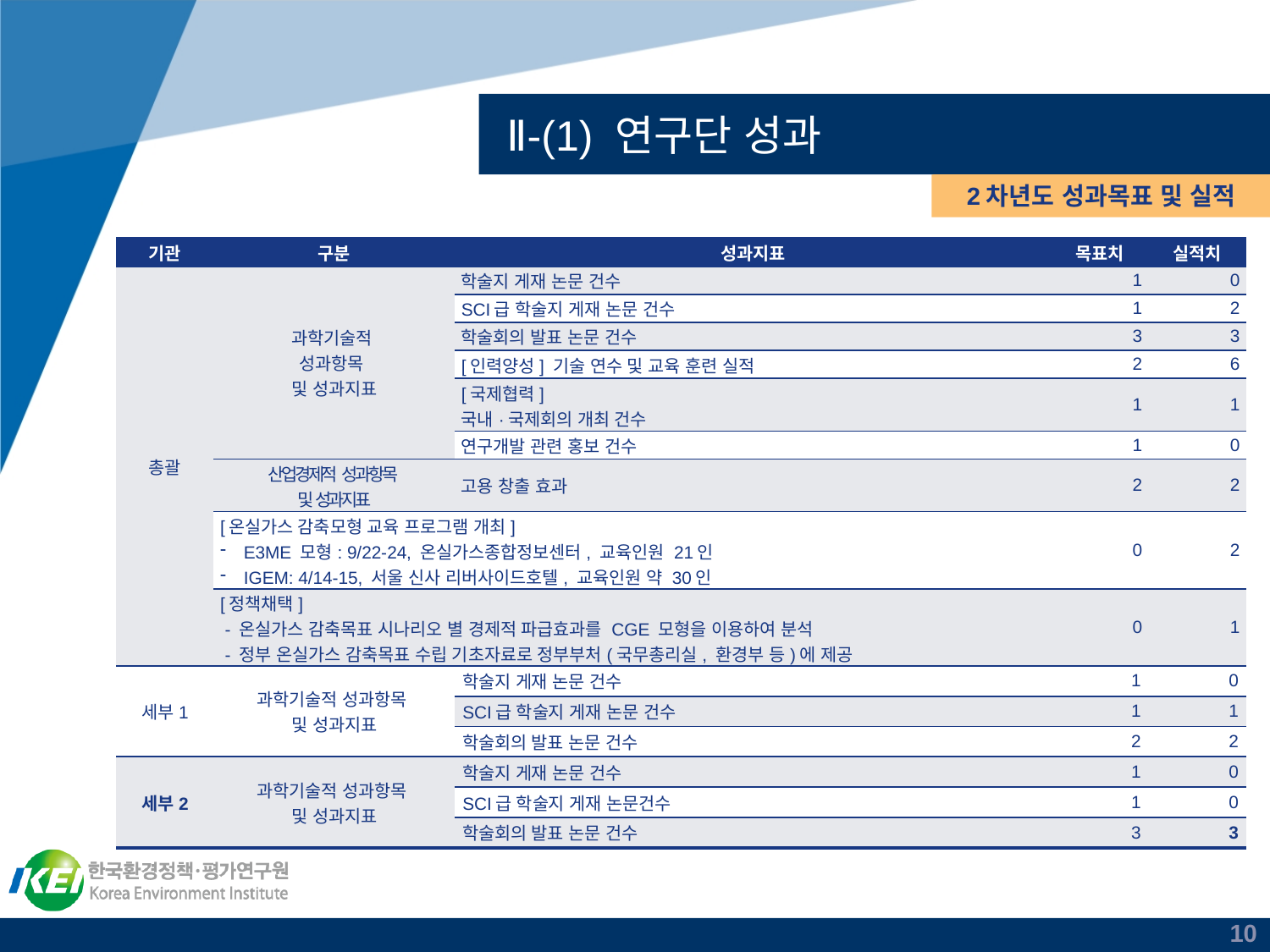

# Ⅱ-(1) 연구단 성과
2차년도 성과목표 및 실적
| 기관 | 구분 | 성과지표 | 목표치 | 실적치 |
| --- | --- | --- | --- | --- |
| 총괄 | 과학기술적 성과항목 및 성과지표 | 학술지 게재 논문 건수 | 1 | 0 |
|  |  | SCI급 학술지 게재 논문 건수 | 1 | 2 |
|  |  | 학술회의 발표 논문 건수 | 3 | 3 |
|  |  | [인력양성] 기술 연수 및 교육 훈련 실적 | 2 | 6 |
|  |  | [국제협력] 국내·국제회의 개최 건수 | 1 | 1 |
|  |  | 연구개발 관련 홍보 건수 | 1 | 0 |
|  | 산업경제적 성과항목 및 성과지표 | 고용 창출 효과 | 2 | 2 |
|  | [온실가스 감축모형 교육 프로그램 개최] E3ME 모형: 9/22-24, 온실가스종합정보센터, 교육인원 21인 IGEM: 4/14-15, 서울 신사 리버사이드호텔, 교육인원 약 30인 |  | 0 | 2 |
|  | [정책채택] - 온실가스 감축목표 시나리오 별 경제적 파급효과를 CGE 모형을 이용하여 분석 - 정부 온실가스 감축목표 수립 기초자료로 정부부처(국무총리실, 환경부 등)에 제공 |  | 0 | 1 |
| 세부1 | 과학기술적 성과항목 및 성과지표 | 학술지 게재 논문 건수 | 1 | 0 |
|  |  | SCI급 학술지 게재 논문 건수 | 1 | 1 |
|  |  | 학술회의 발표 논문 건수 | 2 | 2 |
| 세부2 | 과학기술적 성과항목 및 성과지표 | 학술지 게재 논문 건수 | 1 | 0 |
|  |  | SCI급 학술지 게재 논문건수 | 1 | 0 |
|  |  | 학술회의 발표 논문 건수 | 3 | 3 |
10